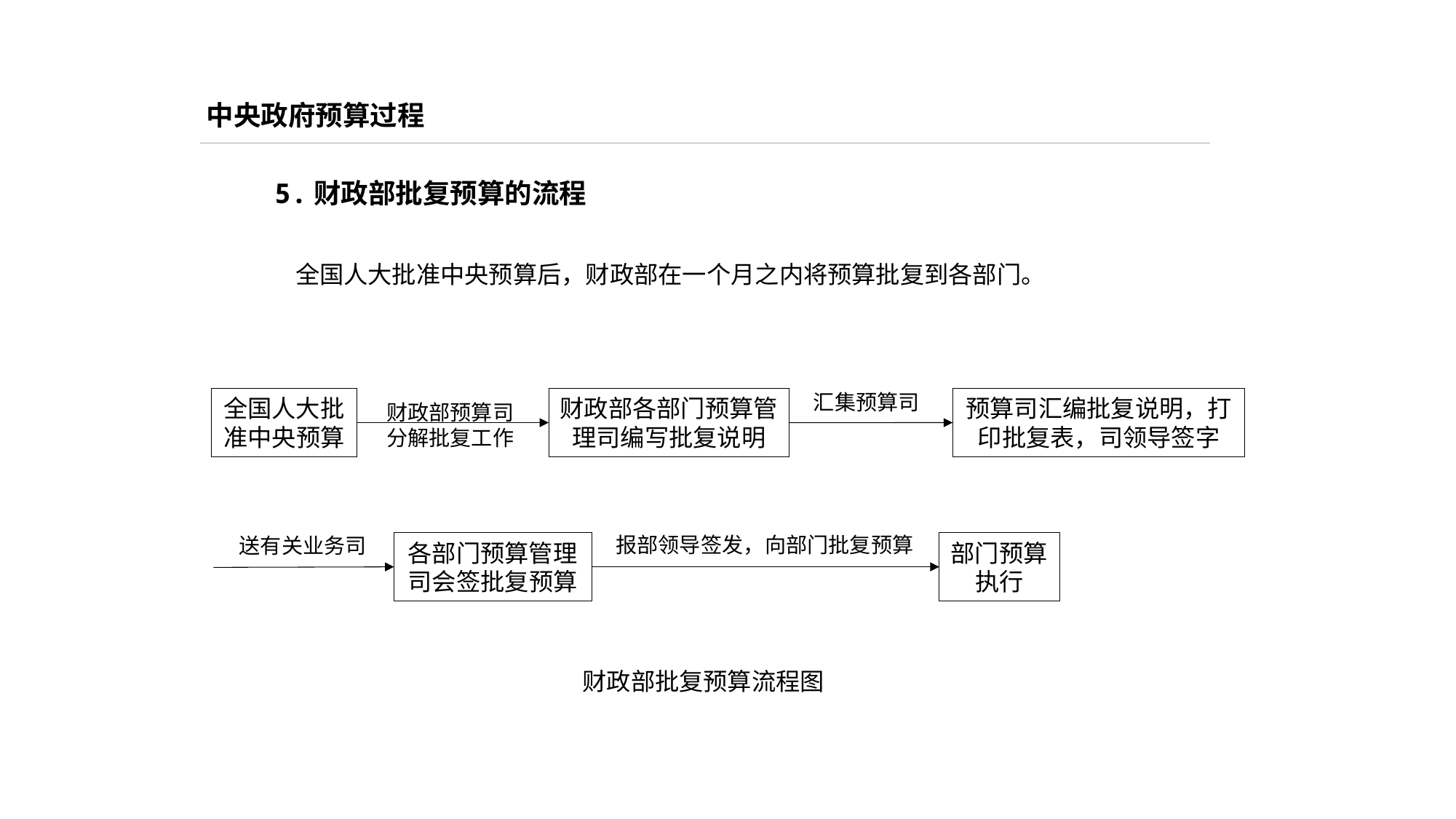

中央政府预算过程
5.财政部批复预算的流程

全国人大批准中央预算后，财政部在一个月之内将预算批复到各部门。
汇集预算司
预算司汇编批复说明，打印批复表，司领导签字
全国人大批准中央预算
财政部各部门预算管理司编写批复说明
财政部预算司
分解批复工作
报部领导签发，向部门批复预算
送有关业务司
各部门预算管理司会签批复预算
部门预算执行
财政部批复预算流程图